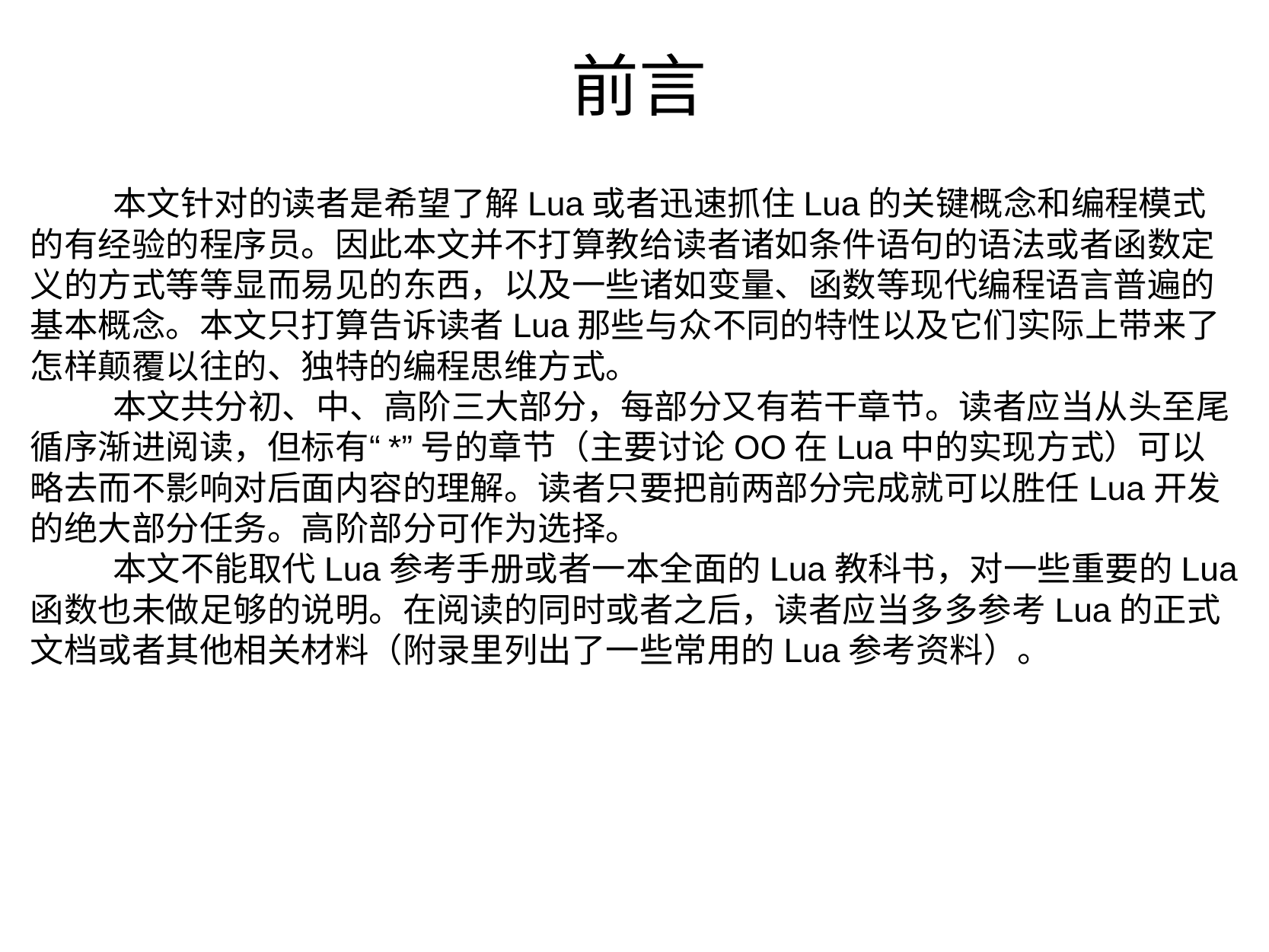

# 前言
        本文针对的读者是希望了解Lua或者迅速抓住Lua的关键概念和编程模式的有经验的程序员。因此本文并不打算教给读者诸如条件语句的语法或者函数定义的方式等等显而易见的东西，以及一些诸如变量、函数等现代编程语言普遍的基本概念。本文只打算告诉读者Lua那些与众不同的特性以及它们实际上带来了怎样颠覆以往的、独特的编程思维方式。
        本文共分初、中、高阶三大部分，每部分又有若干章节。读者应当从头至尾循序渐进阅读，但标有“*”号的章节（主要讨论OO在Lua中的实现方式）可以略去而不影响对后面内容的理解。读者只要把前两部分完成就可以胜任Lua开发的绝大部分任务。高阶部分可作为选择。
        本文不能取代Lua参考手册或者一本全面的Lua教科书，对一些重要的Lua函数也未做足够的说明。在阅读的同时或者之后，读者应当多多参考Lua的正式文档或者其他相关材料（附录里列出了一些常用的Lua参考资料）。